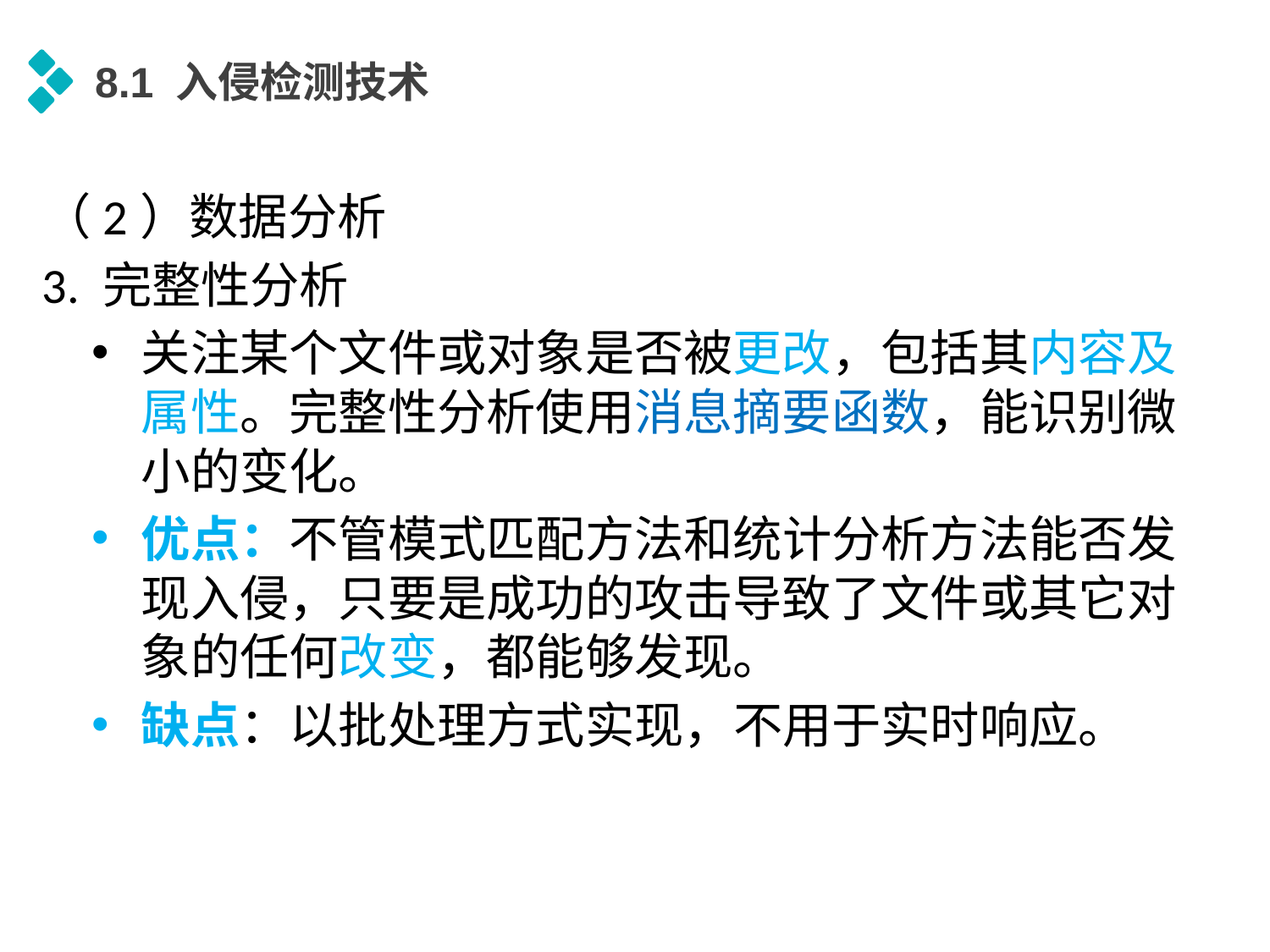

8.1 入侵检测技术

（2）数据分析
3. 完整性分析
关注某个文件或对象是否被更改，包括其内容及属性。完整性分析使用消息摘要函数，能识别微小的变化。
优点：不管模式匹配方法和统计分析方法能否发现入侵，只要是成功的攻击导致了文件或其它对象的任何改变，都能够发现。
缺点：以批处理方式实现，不用于实时响应。